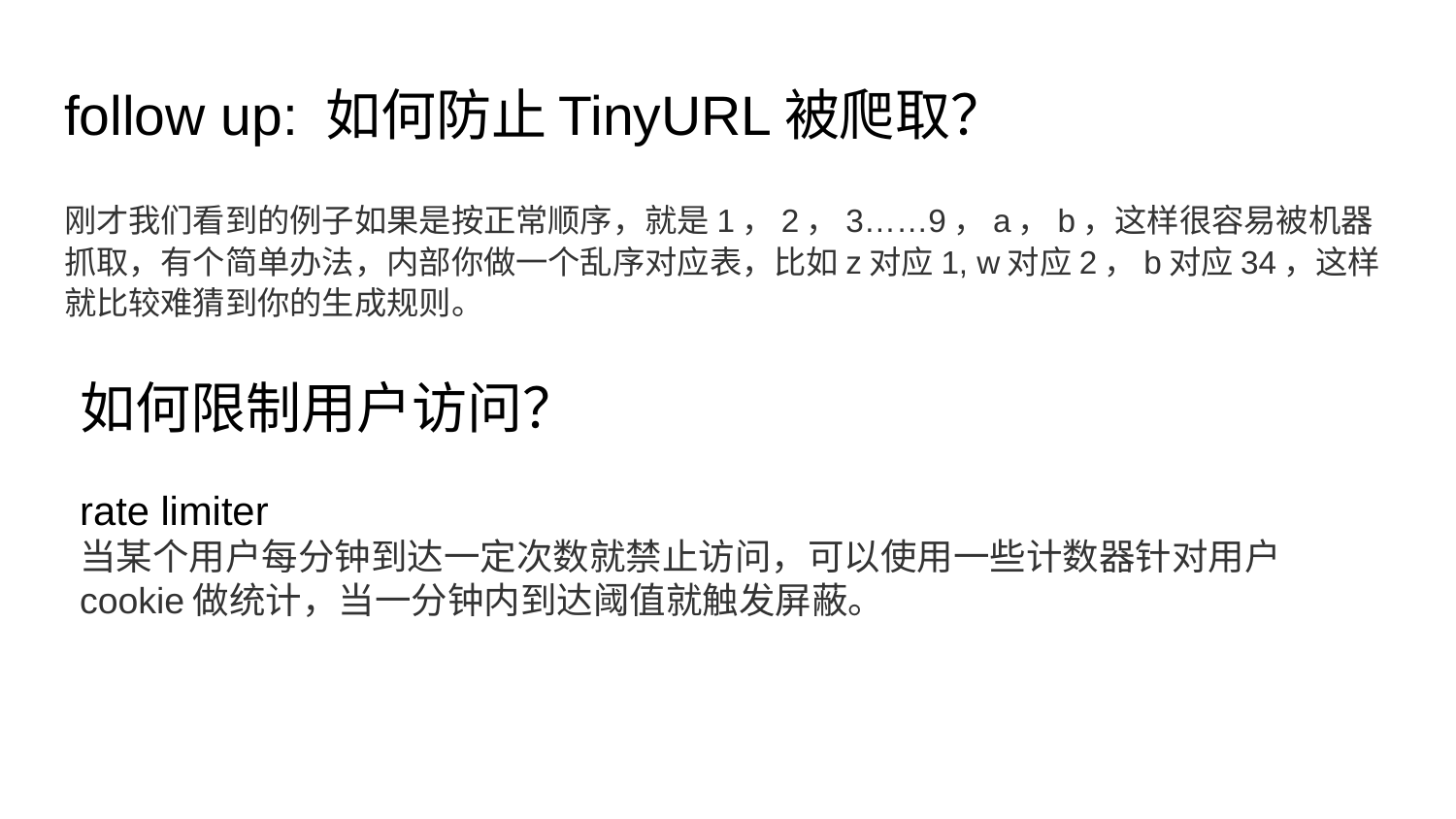

# follow up: 如何防止TinyURL被爬取？
刚才我们看到的例子如果是按正常顺序，就是1，2，3……9，a，b，这样很容易被机器抓取，有个简单办法，内部你做一个乱序对应表，比如z对应1, w对应2，b对应34，这样就比较难猜到你的生成规则。
如何限制用户访问？
rate limiter
当某个用户每分钟到达一定次数就禁止访问，可以使用一些计数器针对用户cookie做统计，当一分钟内到达阈值就触发屏蔽。